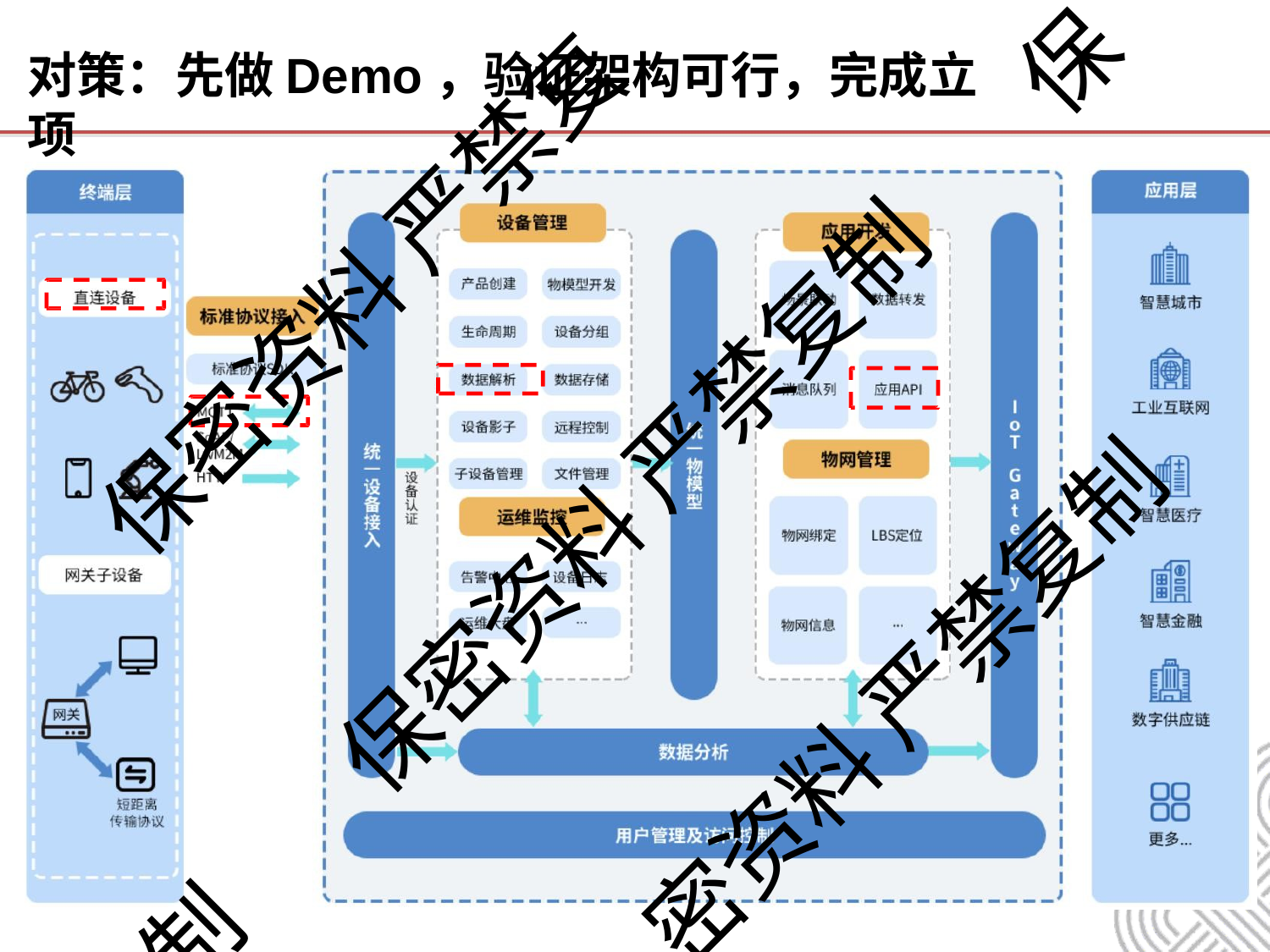

保
# 对策：先做Demo，验证架构可行，完成立项

保密资料 严禁复

保密资料 严禁复制
密资料 严禁复制

6
制